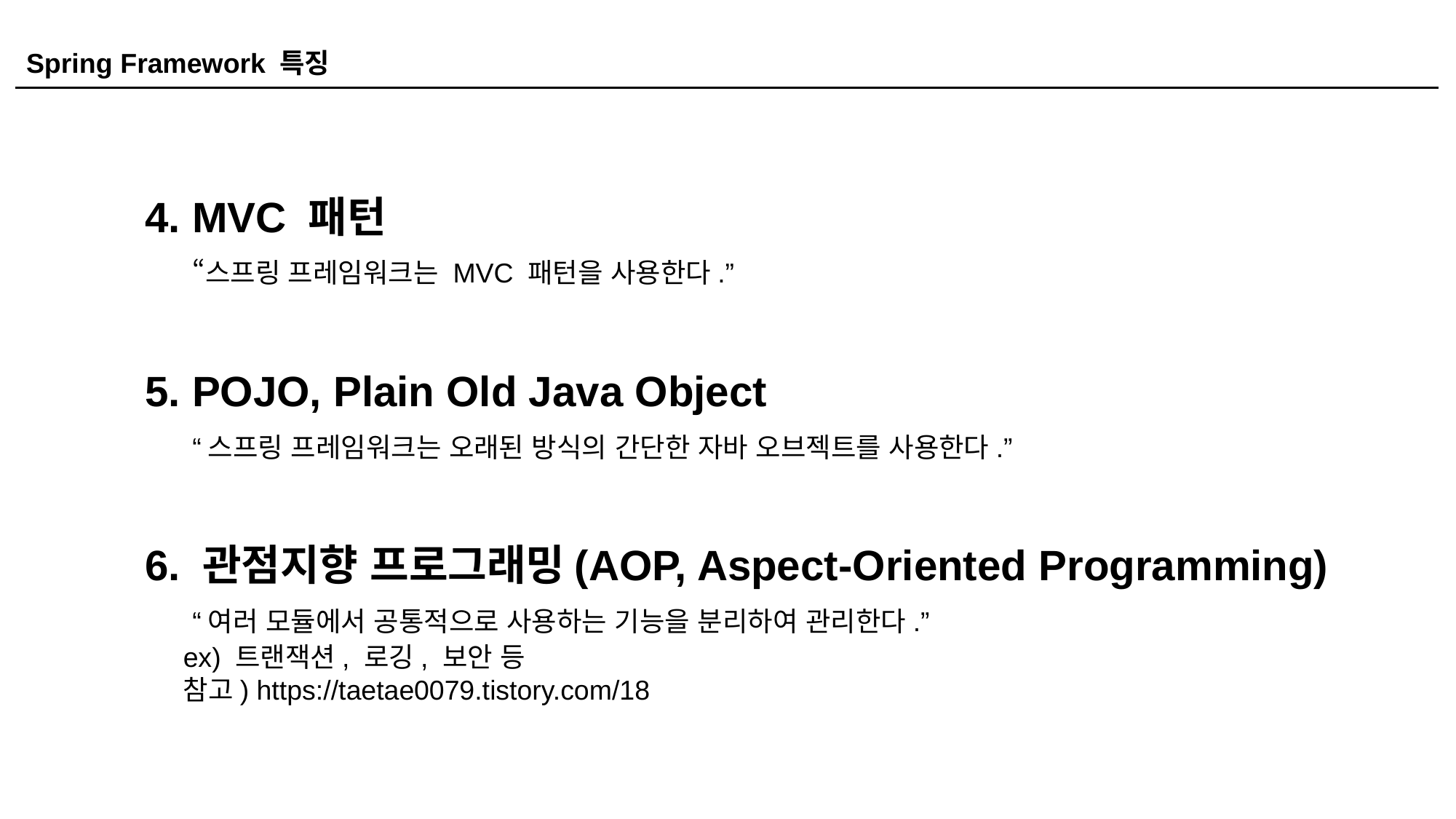

Spring Framework 특징
4. MVC 패턴
    “스프링 프레임워크는 MVC 패턴을 사용한다.”
5. POJO, Plain Old Java Object
    “스프링 프레임워크는 오래된 방식의 간단한 자바 오브젝트를 사용한다.”
6. 관점지향 프로그래밍(AOP, Aspect-Oriented Programming)
    “여러 모듈에서 공통적으로 사용하는 기능을 분리하여 관리한다.”
     ex) 트랜잭션, 로깅, 보안 등
     참고) https://taetae0079.tistory.com/18